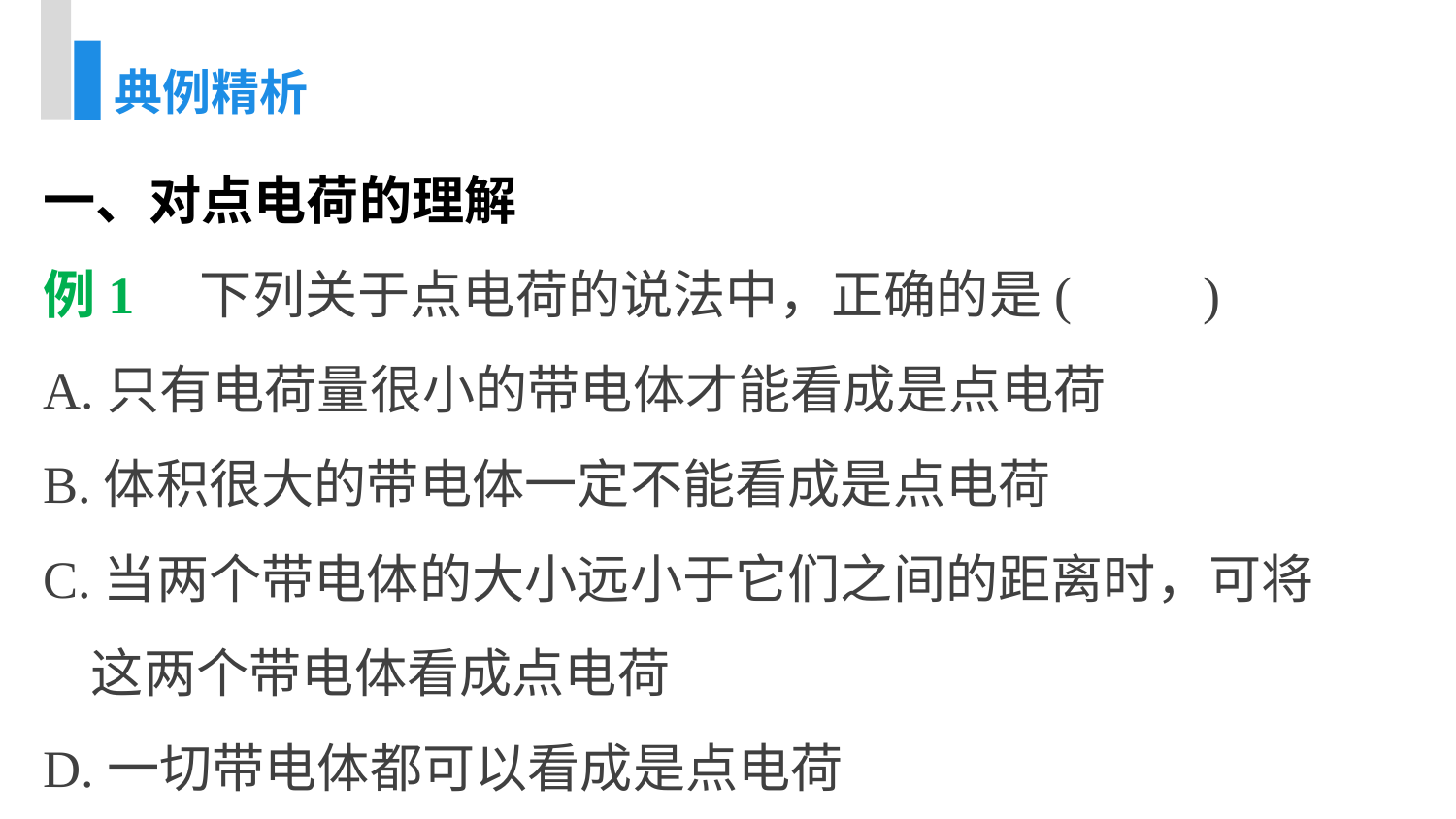

典例精析
一、对点电荷的理解
例1　下列关于点电荷的说法中，正确的是(　　)
A.只有电荷量很小的带电体才能看成是点电荷
B.体积很大的带电体一定不能看成是点电荷
C.当两个带电体的大小远小于它们之间的距离时，可将
   这两个带电体看成点电荷
D.一切带电体都可以看成是点电荷